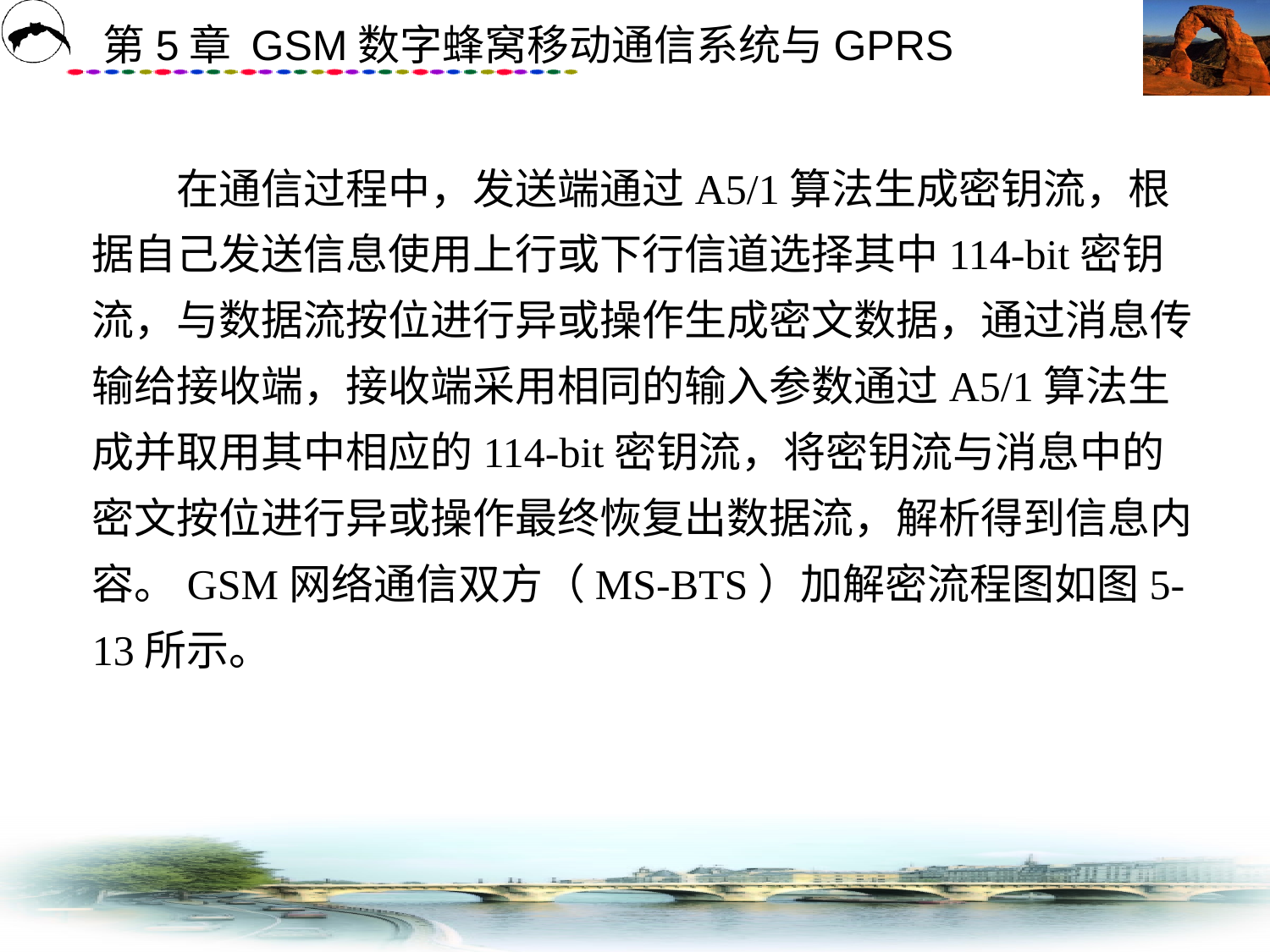

# 在通信过程中，发送端通过A5/1算法生成密钥流，根据自己发送信息使用上行或下行信道选择其中114-bit密钥流，与数据流按位进行异或操作生成密文数据，通过消息传输给接收端，接收端采用相同的输入参数通过A5/1算法生成并取用其中相应的114-bit密钥流，将密钥流与消息中的密文按位进行异或操作最终恢复出数据流，解析得到信息内容。GSM网络通信双方（MS-BTS）加解密流程图如图5-13所示。